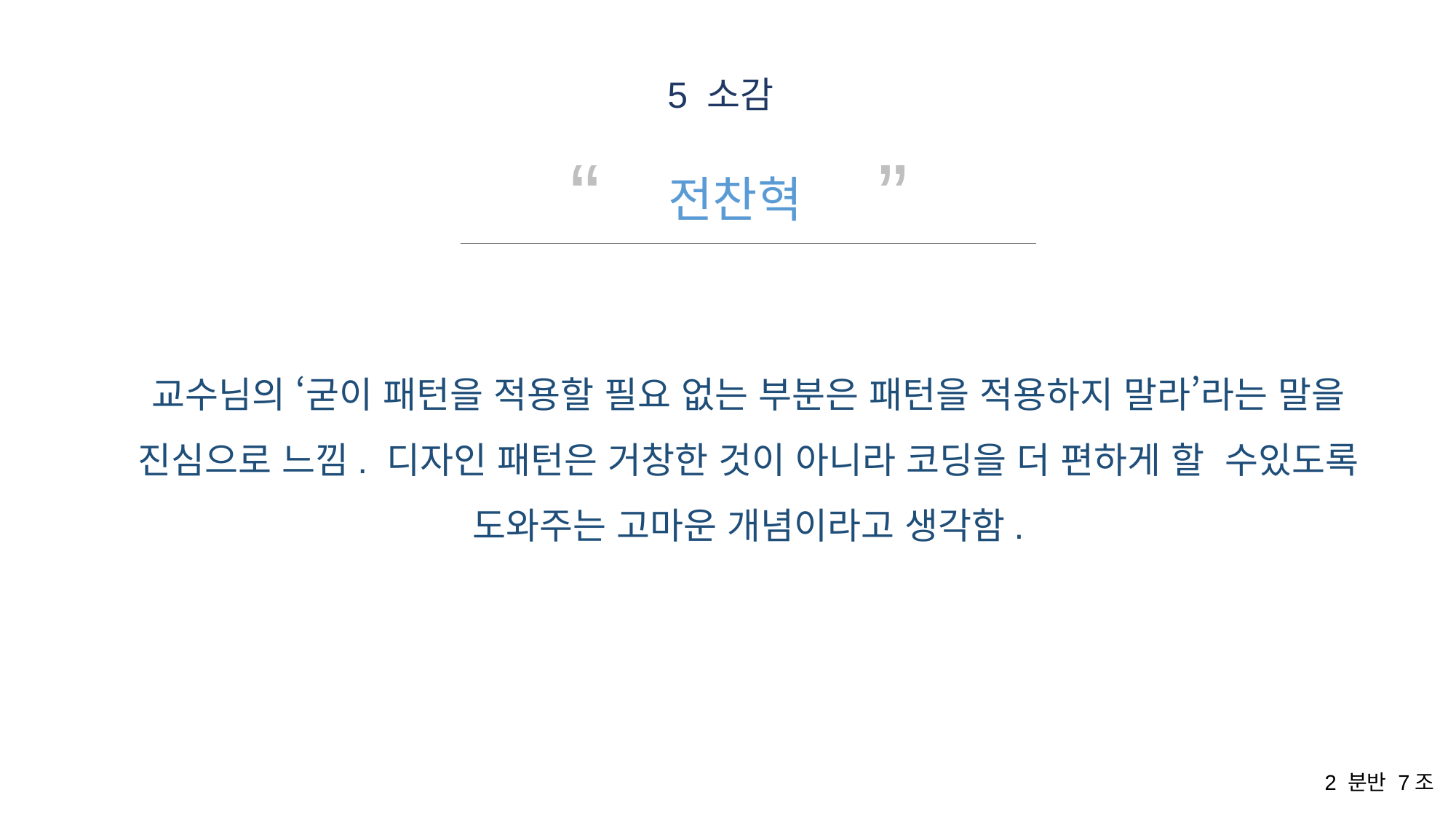

5 소감
“           ”
전찬혁
교수님의 ‘굳이 패턴을 적용할 필요 없는 부분은 패턴을 적용하지 말라’라는 말을 진심으로 느낌. 디자인 패턴은 거창한 것이 아니라 코딩을 더 편하게 할  수있도록 도와주는 고마운 개념이라고 생각함.
2 분반 7조